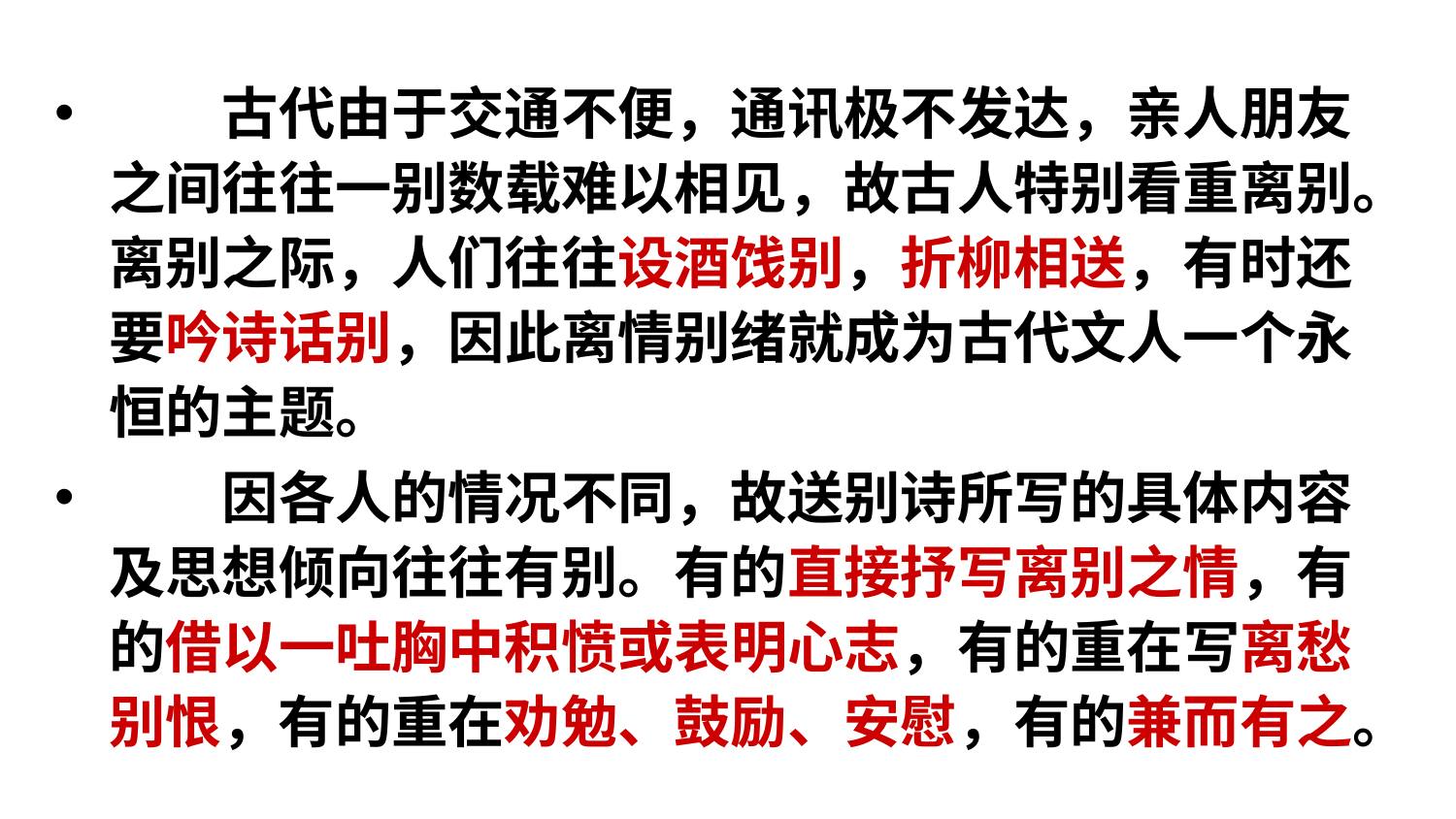

古代由于交通不便，通讯极不发达，亲人朋友之间往往一别数载难以相见，故古人特别看重离别。离别之际，人们往往设酒饯别，折柳相送，有时还要吟诗话别，因此离情别绪就成为古代文人一个永恒的主题。
　　因各人的情况不同，故送别诗所写的具体内容及思想倾向往往有别。有的直接抒写离别之情，有的借以一吐胸中积愤或表明心志，有的重在写离愁别恨，有的重在劝勉、鼓励、安慰，有的兼而有之。